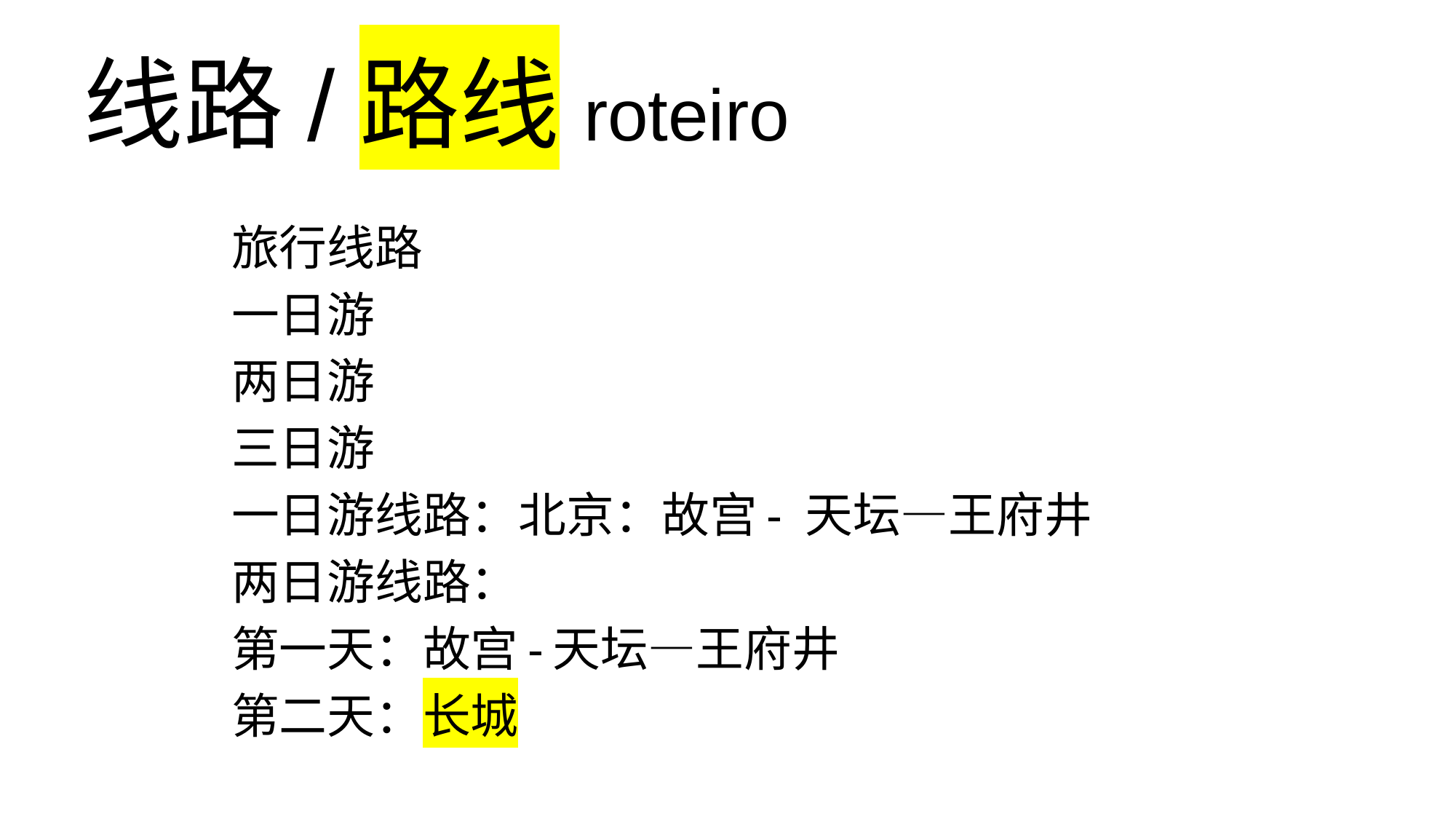

# 线路/路线roteiro
旅行线路
一日游
两日游
三日游
一日游线路：北京：故宫- 天坛—王府井
两日游线路：
第一天：故宫-天坛—王府井
第二天：长城